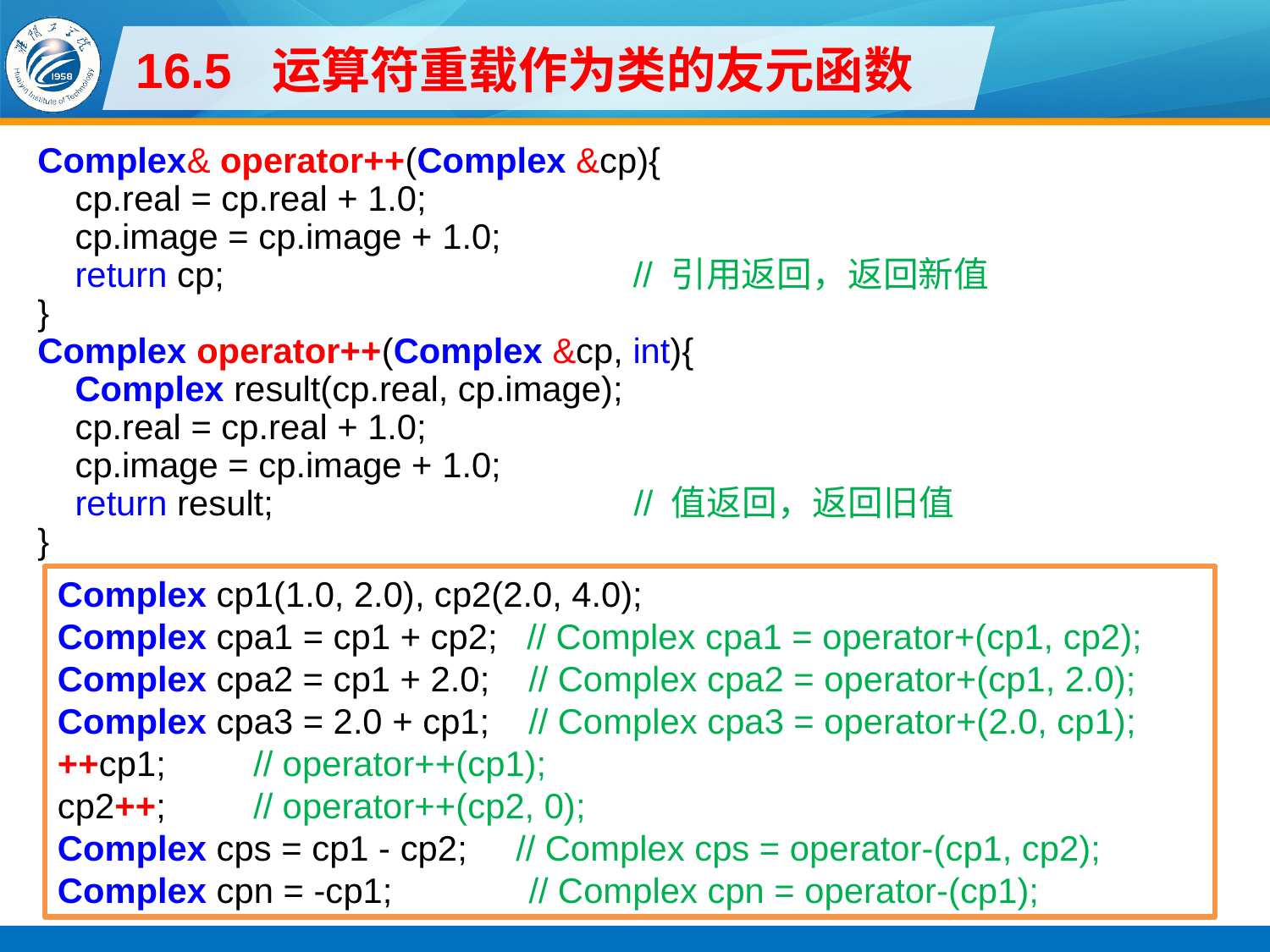

# 16.5  运算符重载作为类的友元函数
Complex& operator++(Complex &cp){
cp.real = cp.real + 1.0;
cp.image = cp.image + 1.0;
return cp;                                          // 引用返回，返回新值
}
Complex operator++(Complex &cp, int){
Complex result(cp.real, cp.image);
cp.real = cp.real + 1.0;
cp.image = cp.image + 1.0;
return result;                                     // 值返回，返回旧值
}
Complex cp1(1.0, 2.0), cp2(2.0, 4.0);
Complex cpa1 = cp1 + cp2;   // Complex cpa1 = operator+(cp1, cp2);
Complex cpa2 = cp1 + 2.0;    // Complex cpa2 = operator+(cp1, 2.0);
Complex cpa3 = 2.0 + cp1;    // Complex cpa3 = operator+(2.0, cp1);
++cp1;         // operator++(cp1);
cp2++;         // operator++(cp2, 0);
Complex cps = cp1 - cp2;     // Complex cps = operator-(cp1, cp2);
Complex cpn = -cp1;              // Complex cpn = operator-(cp1);